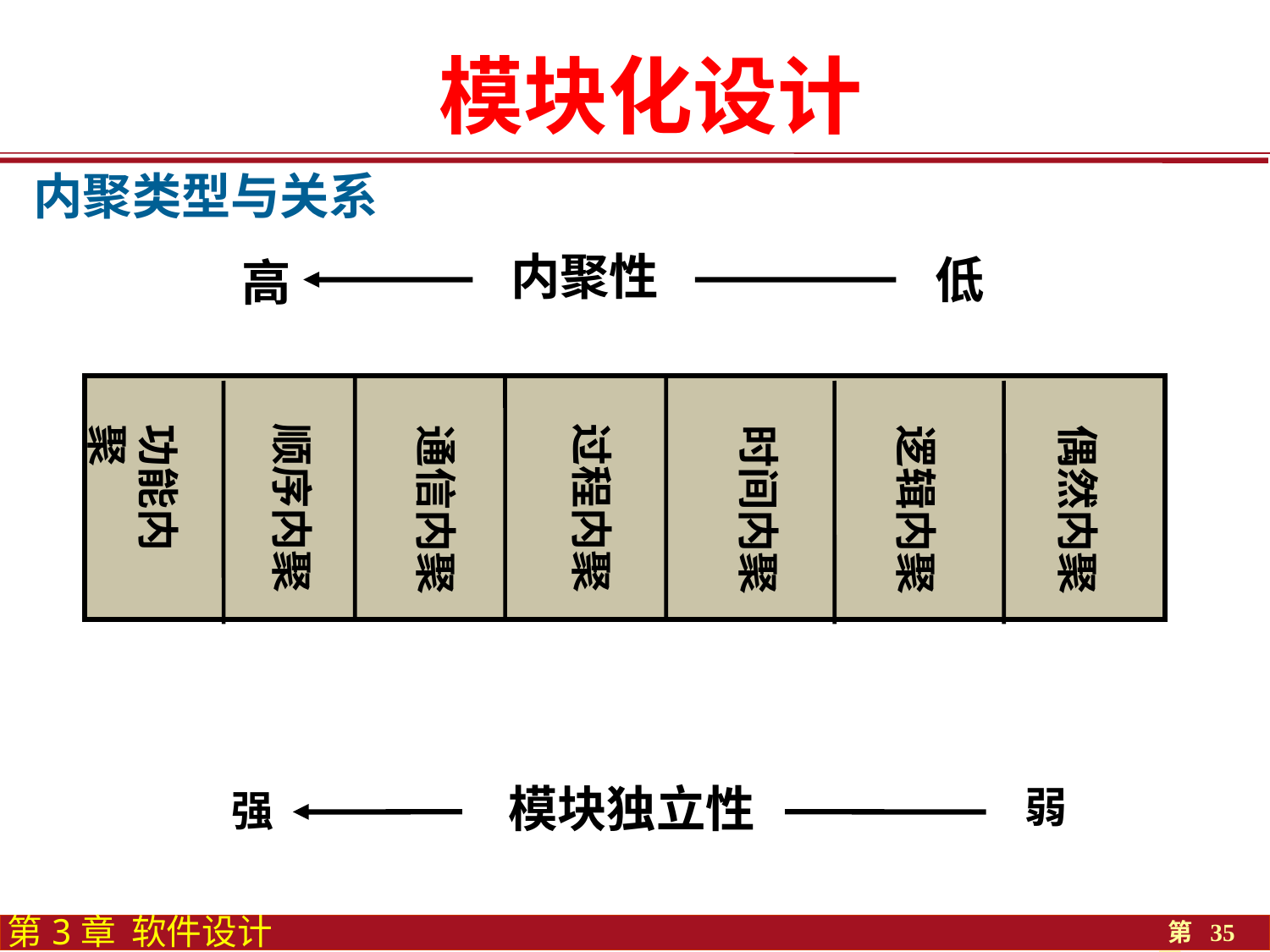

模块化设计
内聚类型与关系
     内聚性
低
高

 顺序内聚
过程内聚
功能内聚
通信内聚
时间内聚
逻辑内聚
偶然内聚
 模块独立性
弱
强